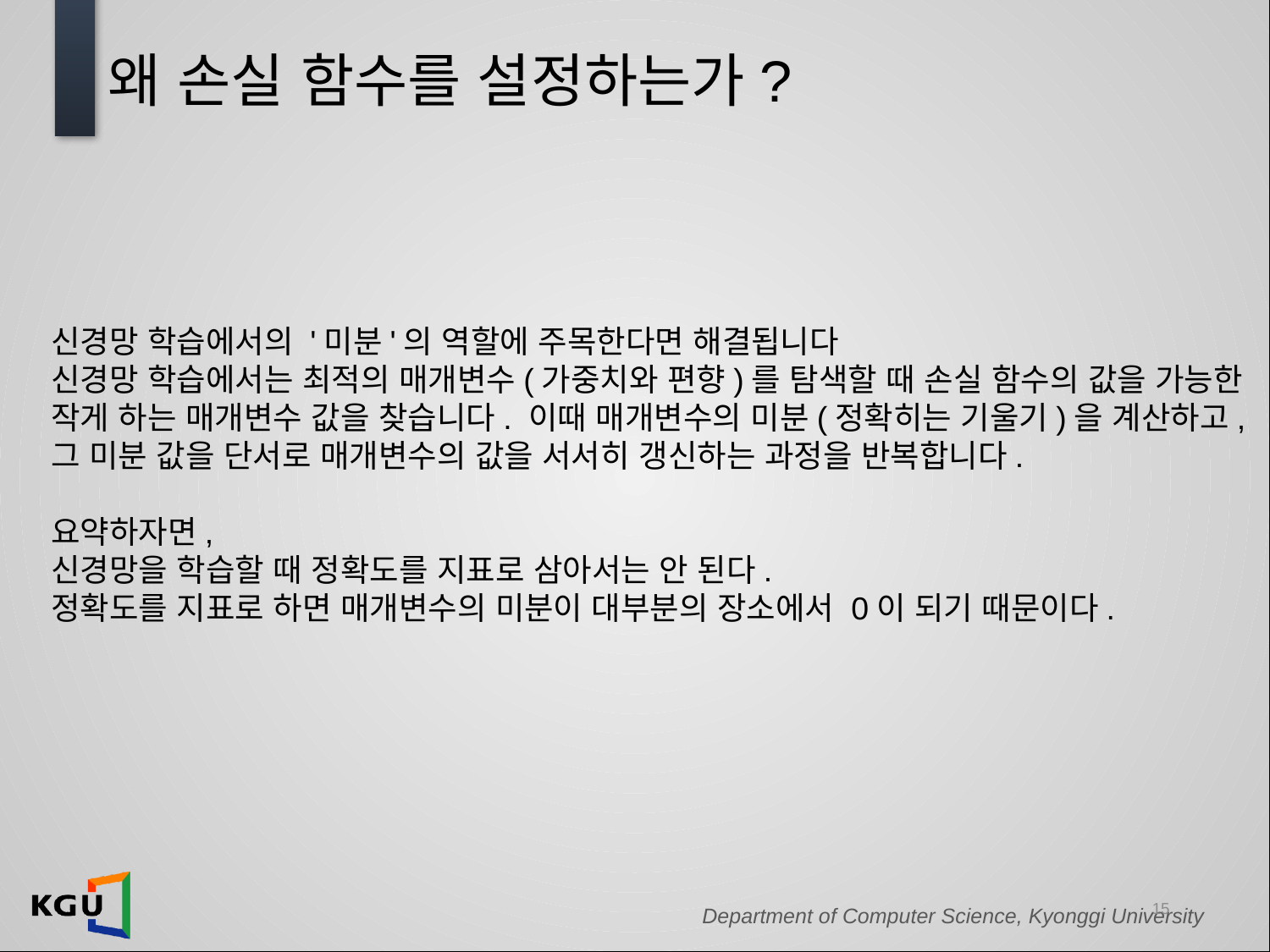

# 왜 손실 함수를 설정하는가?
신경망 학습에서의 '미분'의 역할에 주목한다면 해결됩니다
신경망 학습에서는 최적의 매개변수(가중치와 편향)를 탐색할 때 손실 함수의 값을 가능한
작게 하는 매개변수 값을 찾습니다. 이때 매개변수의 미분(정확히는 기울기)을 계산하고,
그 미분 값을 단서로 매개변수의 값을 서서히 갱신하는 과정을 반복합니다.

요약하자면,
신경망을 학습할 때 정확도를 지표로 삼아서는 안 된다.
정확도를 지표로 하면 매개변수의 미분이 대부분의 장소에서 0이 되기 때문이다.

15